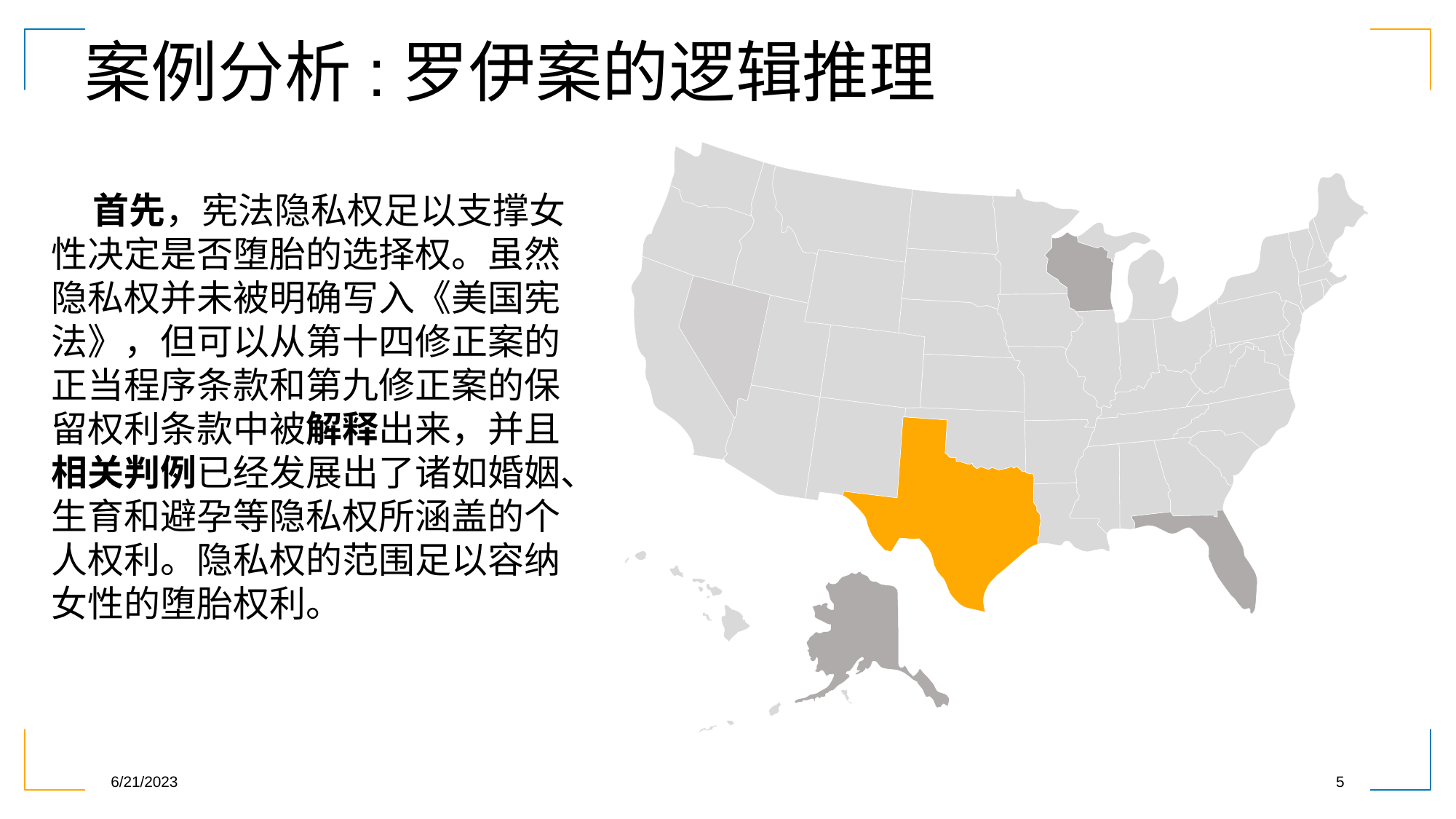

案例分析:罗伊案的逻辑推理

    首先，宪法隐私权足以支撑女性决定是否堕胎的选择权。虽然隐私权并未被明确写入《美国宪法》，但可以从第十四修正案的正当程序条款和第九修正案的保留权利条款中被解释出来，并且相关判例已经发展出了诸如婚姻、生育和避孕等隐私权所涵盖的个人权利。隐私权的范围足以容纳女性的堕胎权利。

6/21/2023
5